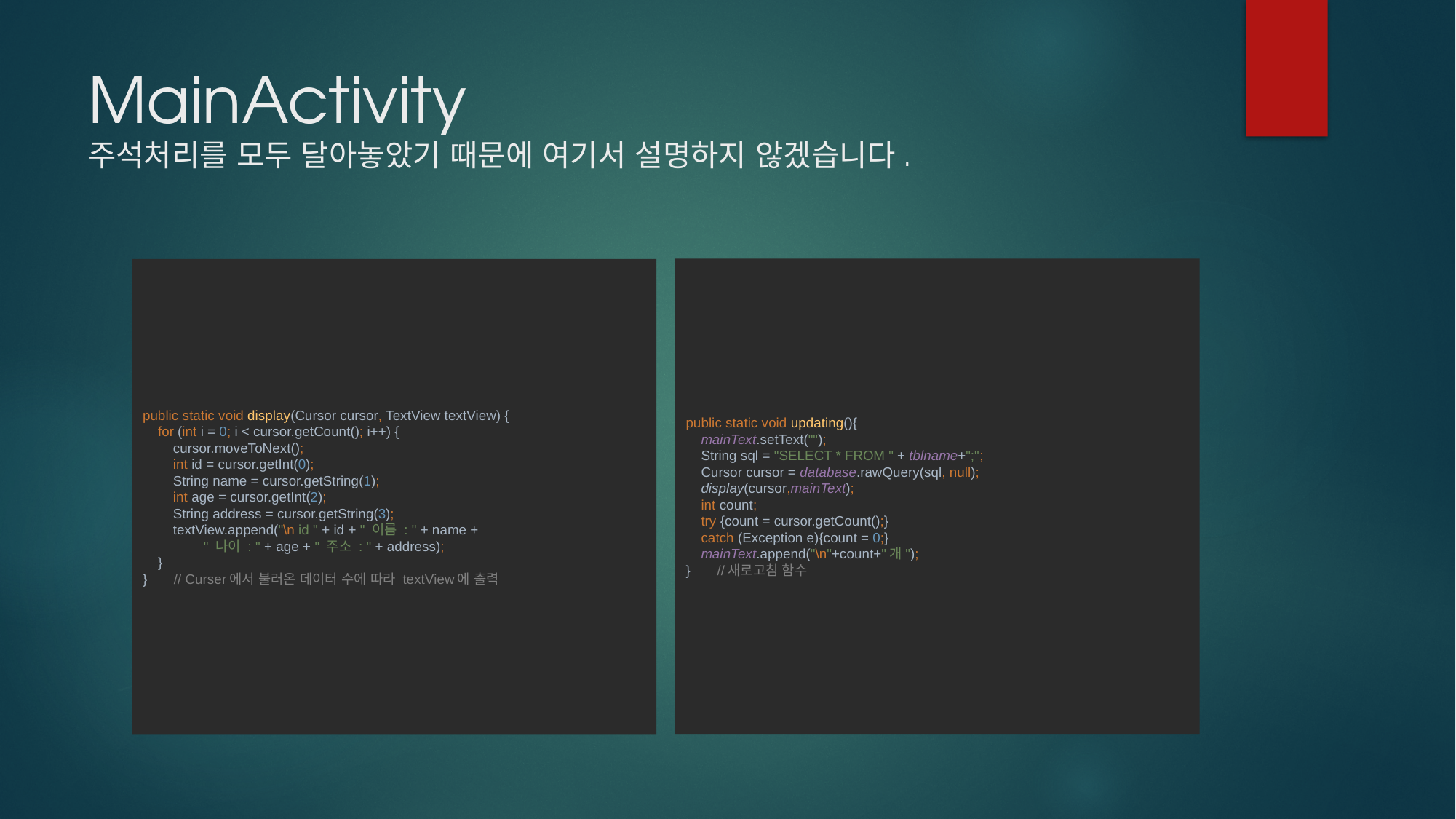

# MainActivity 주석처리를 모두 달아놓았기 때문에 여기서 설명하지 않겠습니다.
public static void updating(){
    mainText.setText("");
    String sql = "SELECT * FROM " + tblname+";";
    Cursor cursor = database.rawQuery(sql, null);
    display(cursor,mainText);
    int count;
    try {count = cursor.getCount();}
    catch (Exception e){count = 0;}
    mainText.append("\n"+count+"개");
}       //새로고침 함수
public static void display(Cursor cursor, TextView textView) {
    for (int i = 0; i < cursor.getCount(); i++) {
        cursor.moveToNext();
        int id = cursor.getInt(0);
        String name = cursor.getString(1);
        int age = cursor.getInt(2);
        String address = cursor.getString(3);
        textView.append("\n id " + id + " 이름 : " + name +
                " 나이 : " + age + " 주소 : " + address);
    }
}       // Curser에서 불러온 데이터 수에 따라 textView에 출력